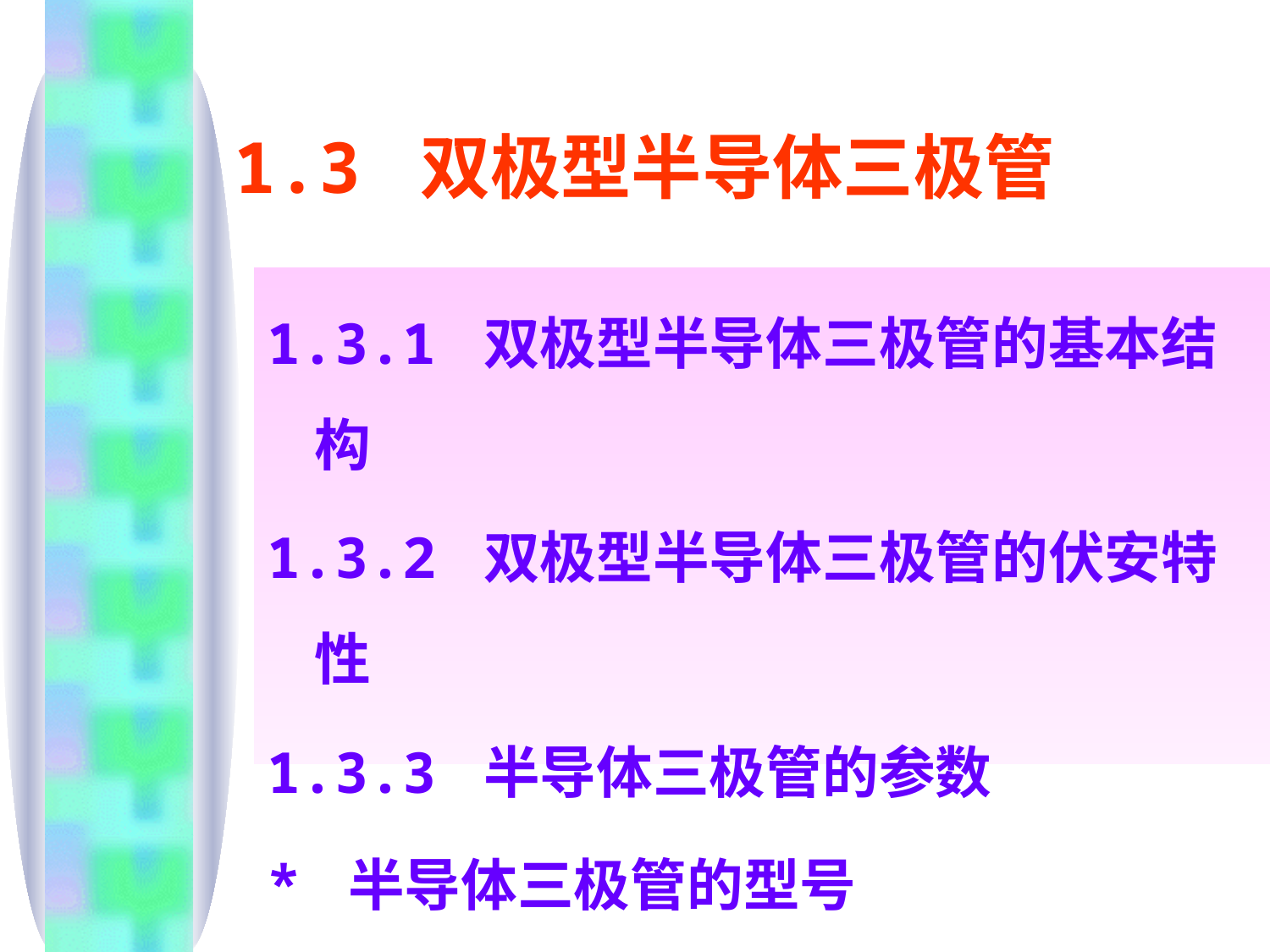

# 1.3 双极型半导体三极管
1.3.1 双极型半导体三极管的基本结构
1.3.2 双极型半导体三极管的伏安特性
1.3.3 半导体三极管的参数
* 半导体三极管的型号